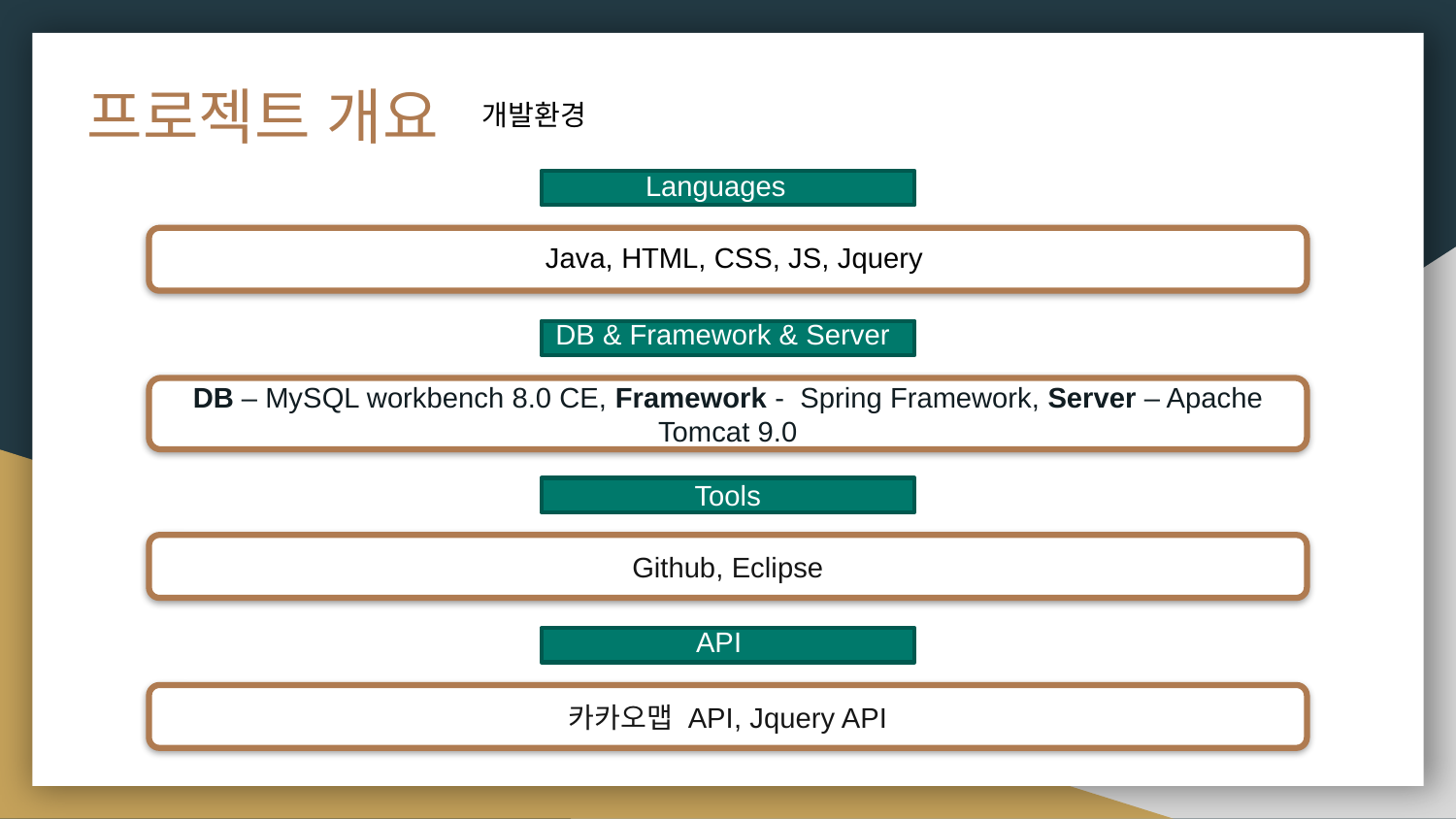

# 프로젝트 개요
개발환경
Languages

Java, HTML, CSS, JS, Jquery
DB & Framework & Server

DB – MySQL workbench 8.0 CE, Framework -  Spring Framework, Server – Apache Tomcat 9.0
Tools
Github, Eclipse
API

카카오맵 API, Jquery API